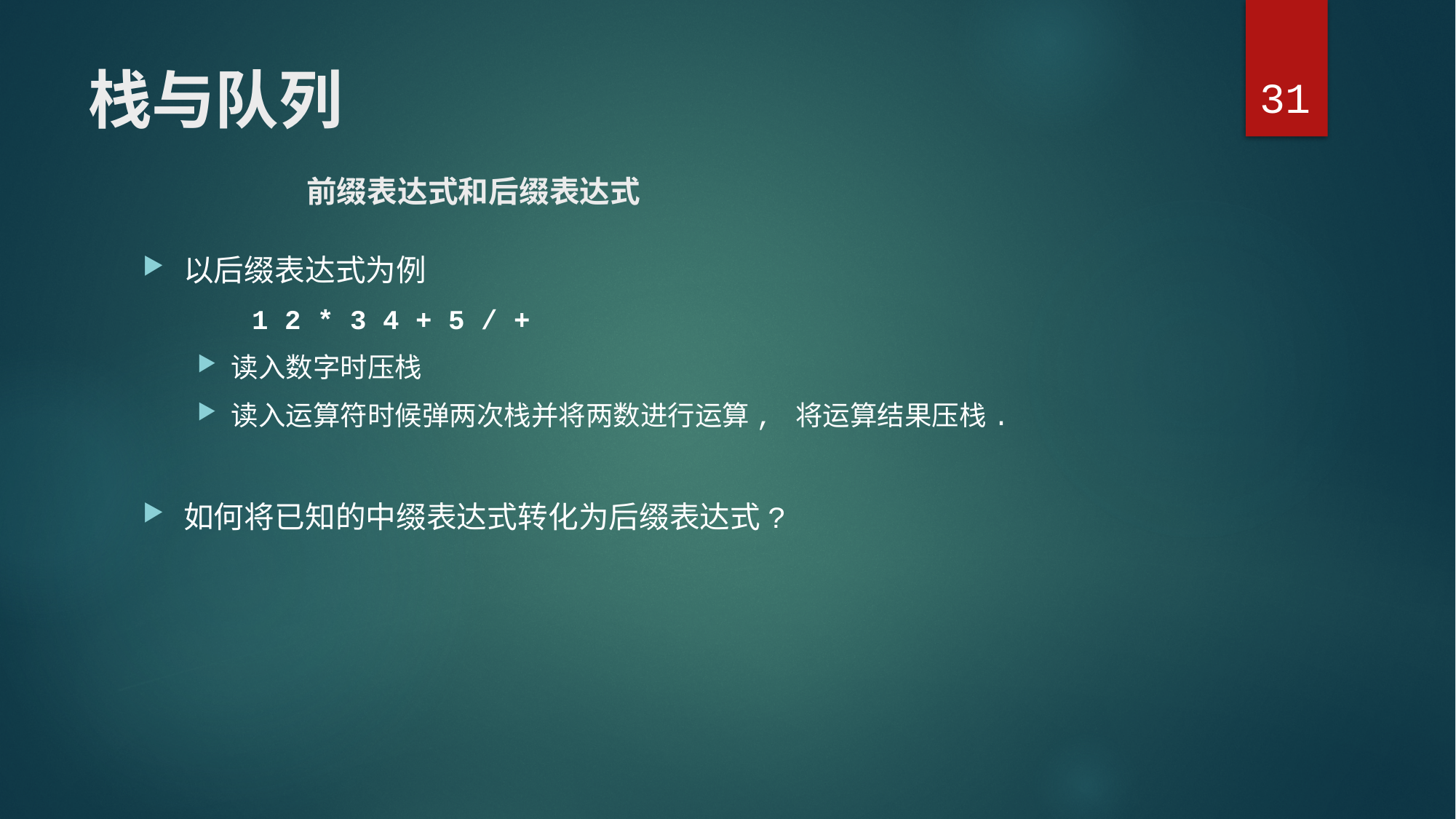

31
# 栈与队列 前缀表达式和后缀表达式
以后缀表达式为例
	1 2 * 3 4 + 5 / +
读入数字时压栈
读入运算符时候弹两次栈并将两数进行运算, 将运算结果压栈.

如何将已知的中缀表达式转化为后缀表达式?